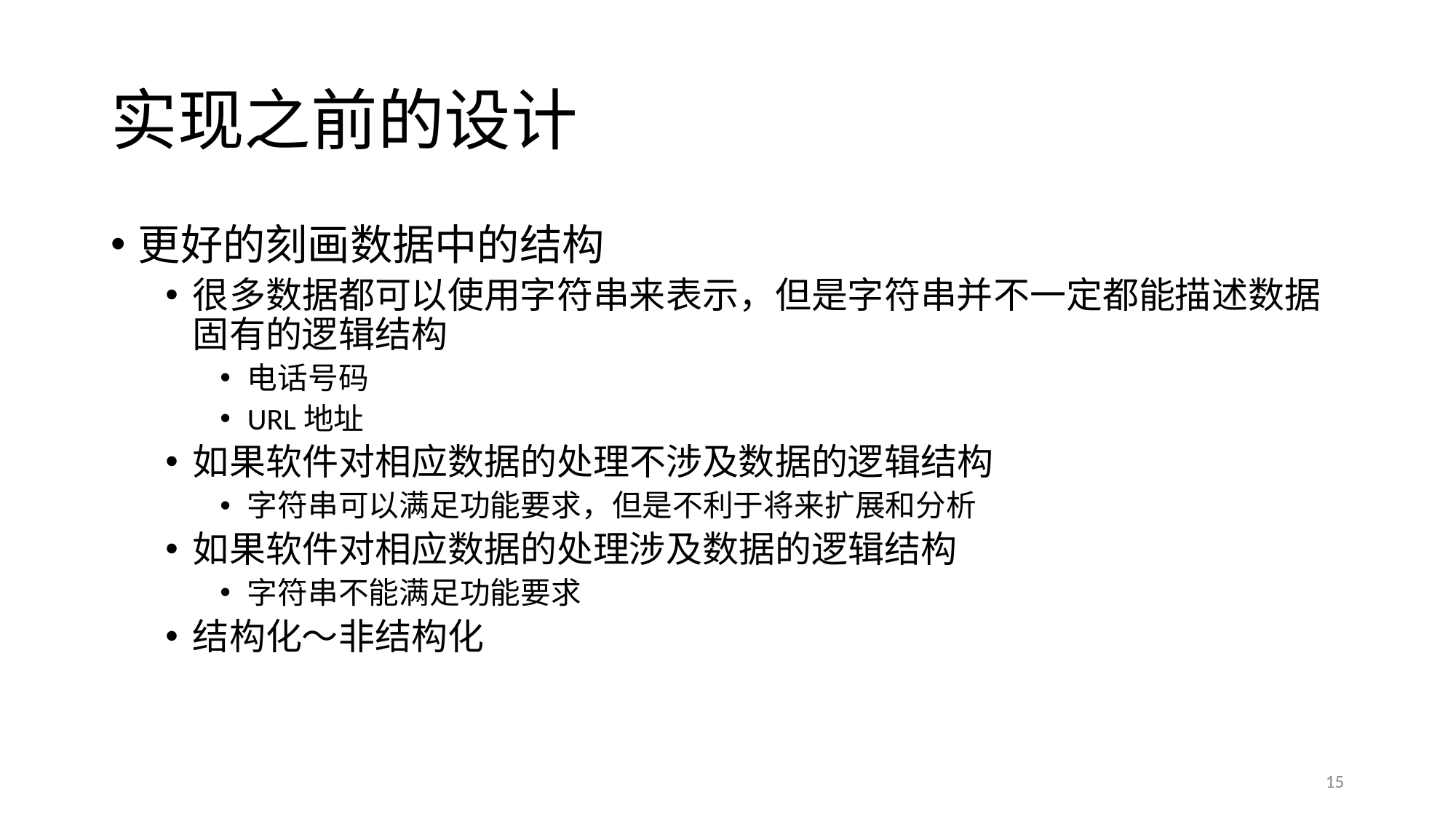

# 实现之前的设计
更好的刻画数据中的结构
很多数据都可以使用字符串来表示，但是字符串并不一定都能描述数据固有的逻辑结构
电话号码
URL地址
如果软件对相应数据的处理不涉及数据的逻辑结构
字符串可以满足功能要求，但是不利于将来扩展和分析
如果软件对相应数据的处理涉及数据的逻辑结构
字符串不能满足功能要求
结构化～非结构化
15